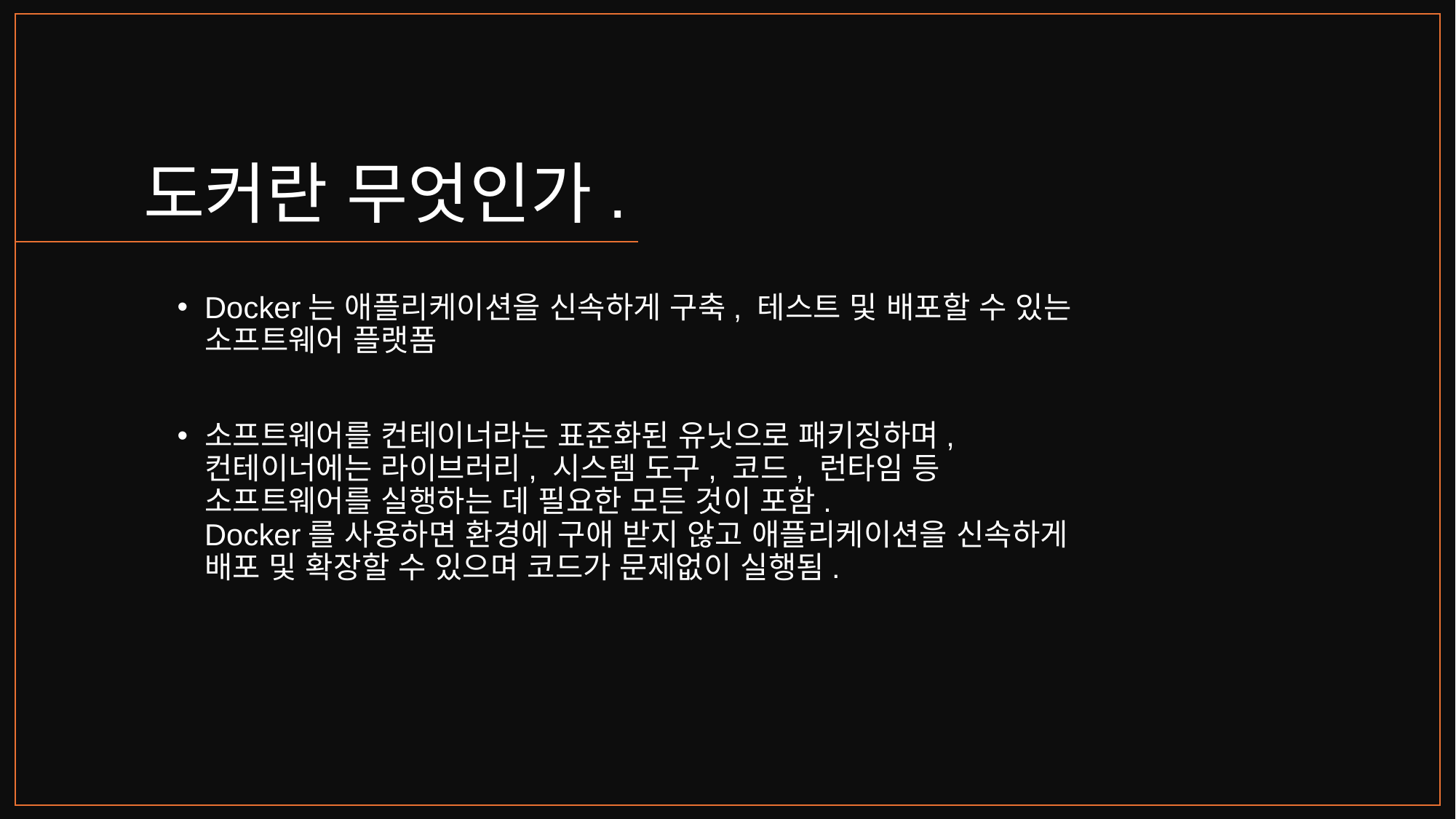

# 도커란 무엇인가.
Docker는 애플리케이션을 신속하게 구축, 테스트 및 배포할 수 있는
소프트웨어 플랫폼

소프트웨어를 컨테이너라는 표준화된 유닛으로 패키징하며,
컨테이너에는 라이브러리, 시스템 도구, 코드, 런타임 등
소프트웨어를 실행하는 데 필요한 모든 것이 포함.
Docker를 사용하면 환경에 구애 받지 않고 애플리케이션을 신속하게
배포 및 확장할 수 있으며 코드가 문제없이 실행됨.